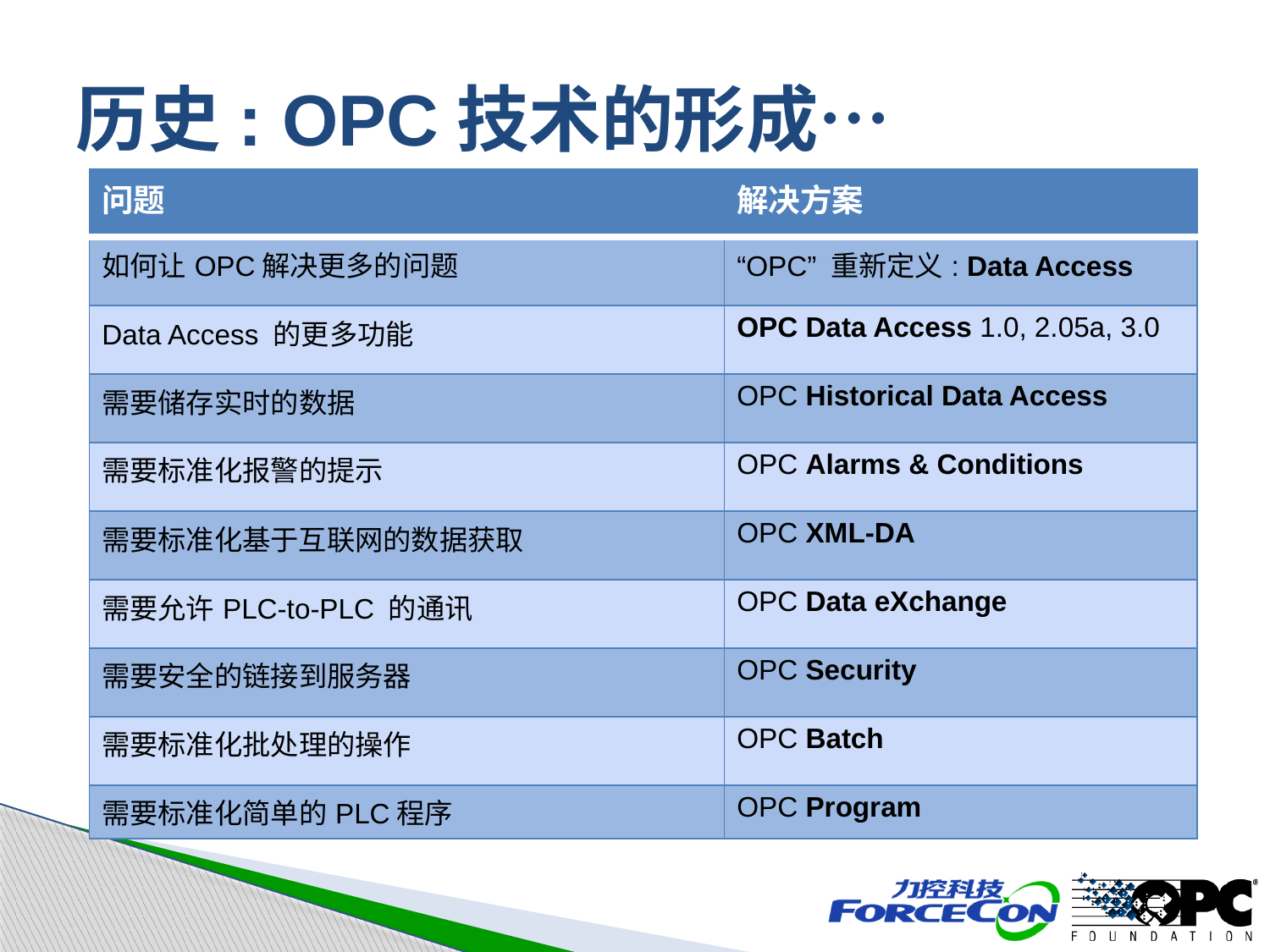

# 历史: OPC技术的形成…
| 问题 | 解决方案 |
| --- | --- |
| 如何让OPC解决更多的问题 | “OPC” 重新定义: Data Access |
| Data Access 的更多功能 | OPC Data Access 1.0, 2.05a, 3.0 |
| 需要储存实时的数据 | OPC Historical Data Access |
| 需要标准化报警的提示 | OPC Alarms & Conditions |
| 需要标准化基于互联网的数据获取 | OPC XML-DA |
| 需要允许PLC-to-PLC 的通讯 | OPC Data eXchange |
| 需要安全的链接到服务器 | OPC Security |
| 需要标准化批处理的操作 | OPC Batch |
| 需要标准化简单的PLC程序 | OPC Program |
28